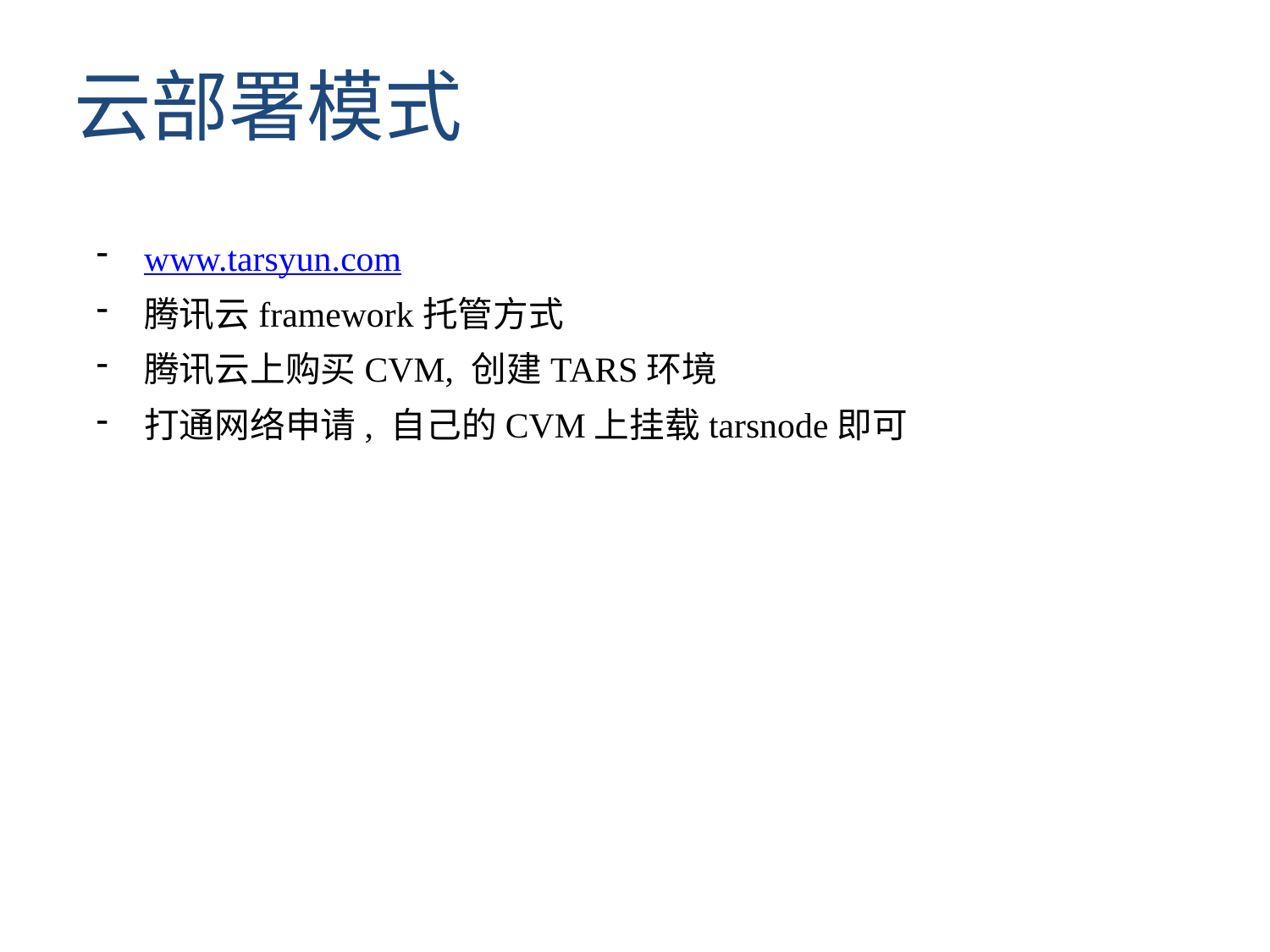

云部署模式
www.tarsyun.com
腾讯云framework托管方式
腾讯云上购买CVM, 创建TARS环境
打通网络申请, 自己的CVM上挂载tarsnode即可